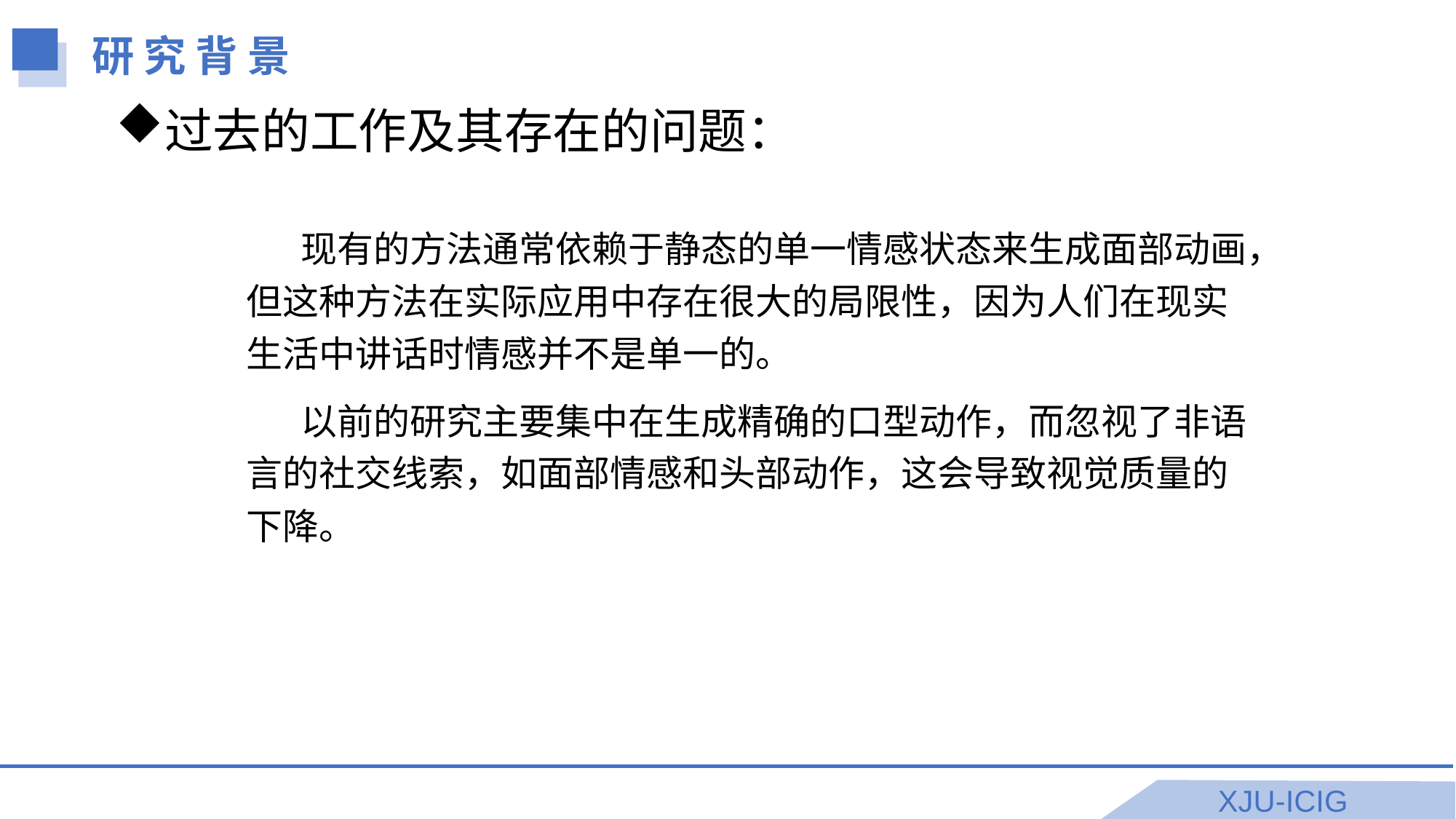

研 究 背 景

过去的工作及其存在的问题：
现有的方法通常依赖于静态的单一情感状态来生成面部动画，但这种方法在实际应用中存在很大的局限性，因为人们在现实生活中讲话时情感并不是单一的。
以前的研究主要集中在生成精确的口型动作，而忽视了非语言的社交线索，如面部情感和头部动作，这会导致视觉质量的下降。
XJU-ICIG